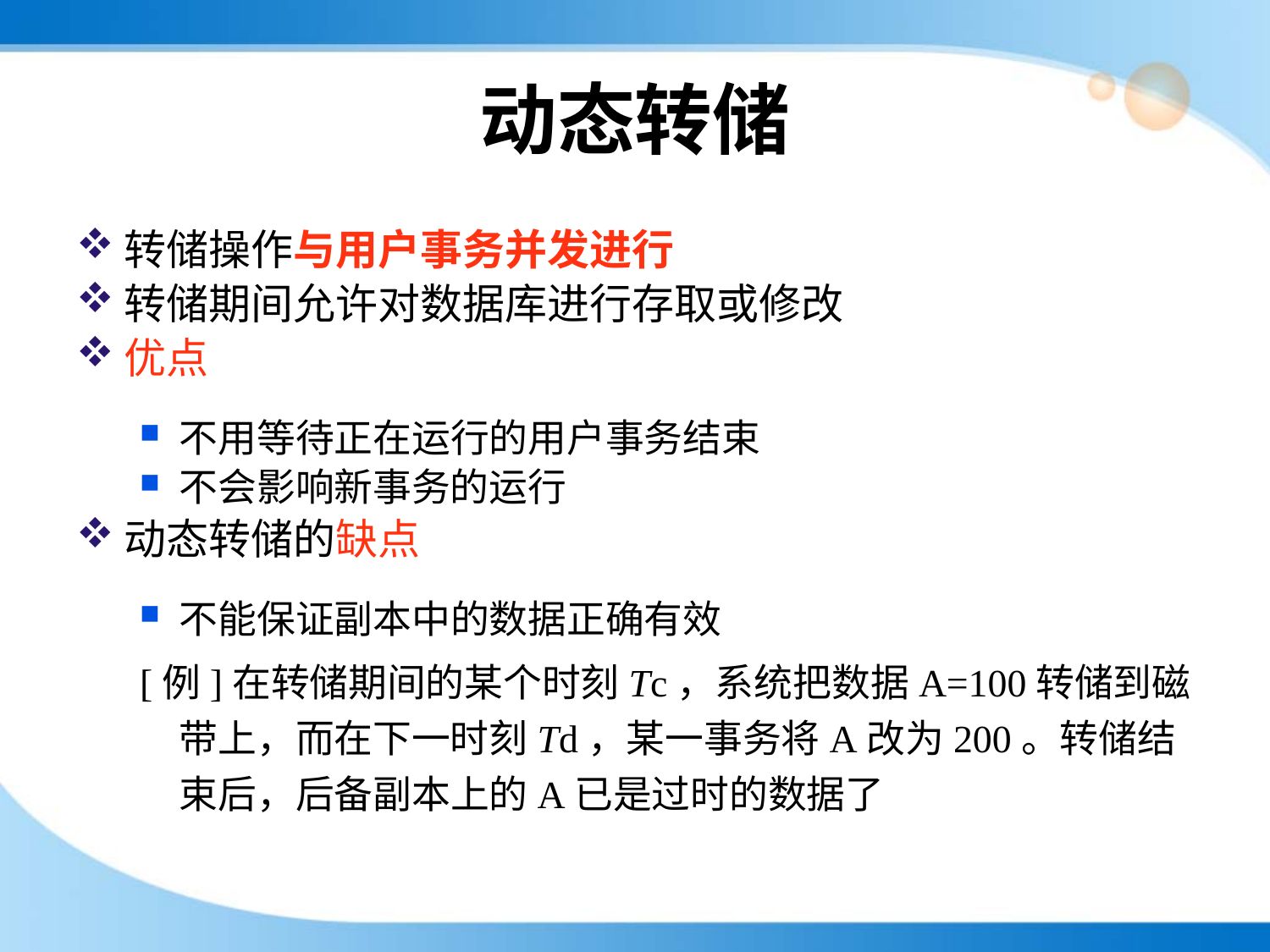

# 动态转储
转储操作与用户事务并发进行
转储期间允许对数据库进行存取或修改
优点
不用等待正在运行的用户事务结束
不会影响新事务的运行
动态转储的缺点
不能保证副本中的数据正确有效
[例]在转储期间的某个时刻Tc，系统把数据A=100转储到磁带上，而在下一时刻Td，某一事务将A改为200。转储结束后，后备副本上的A已是过时的数据了